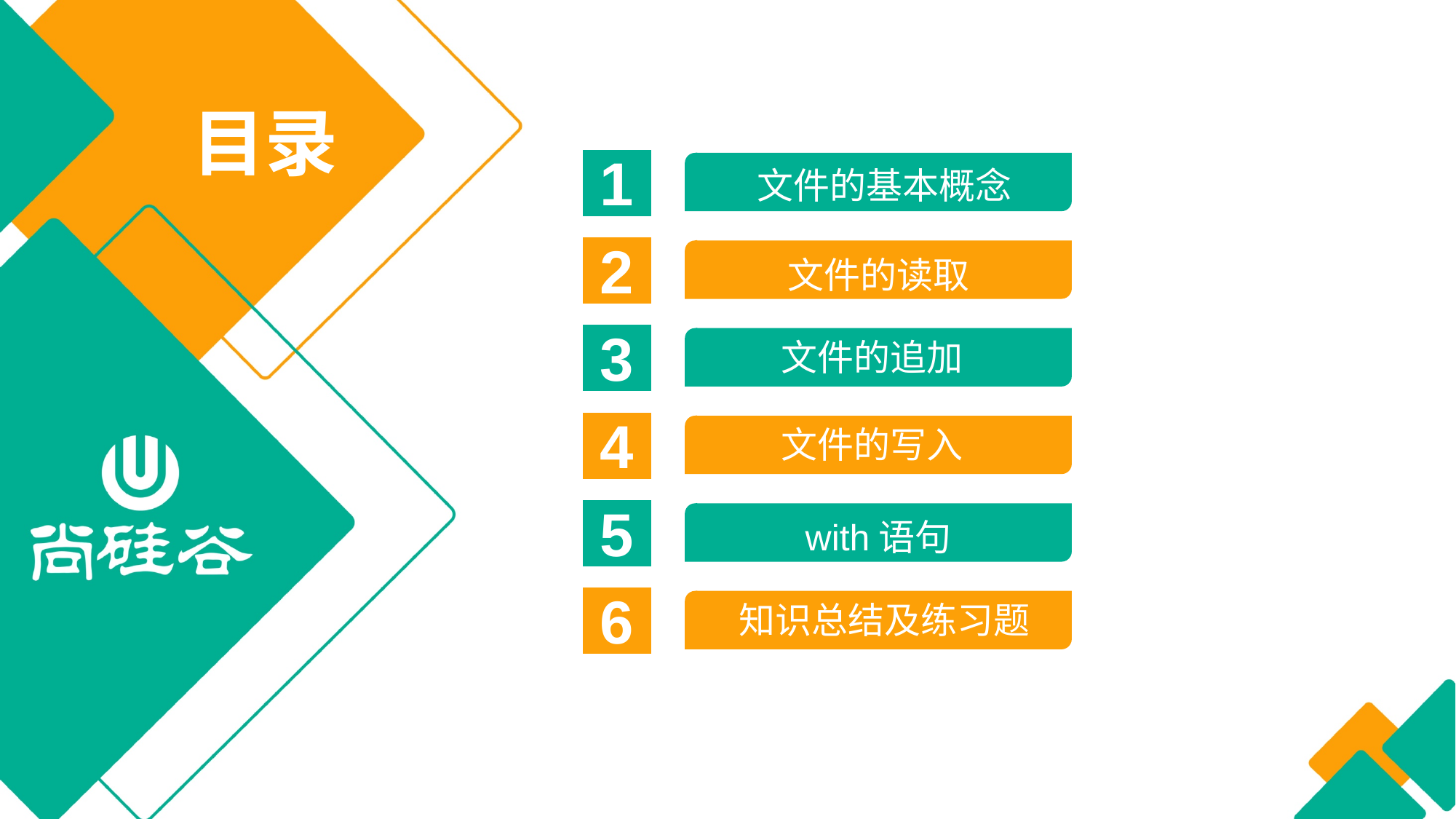

目录
1

文件的基本概念
2

文件的读取
3

文件的追加
4

文件的写入
5

with语句
6

知识总结及练习题